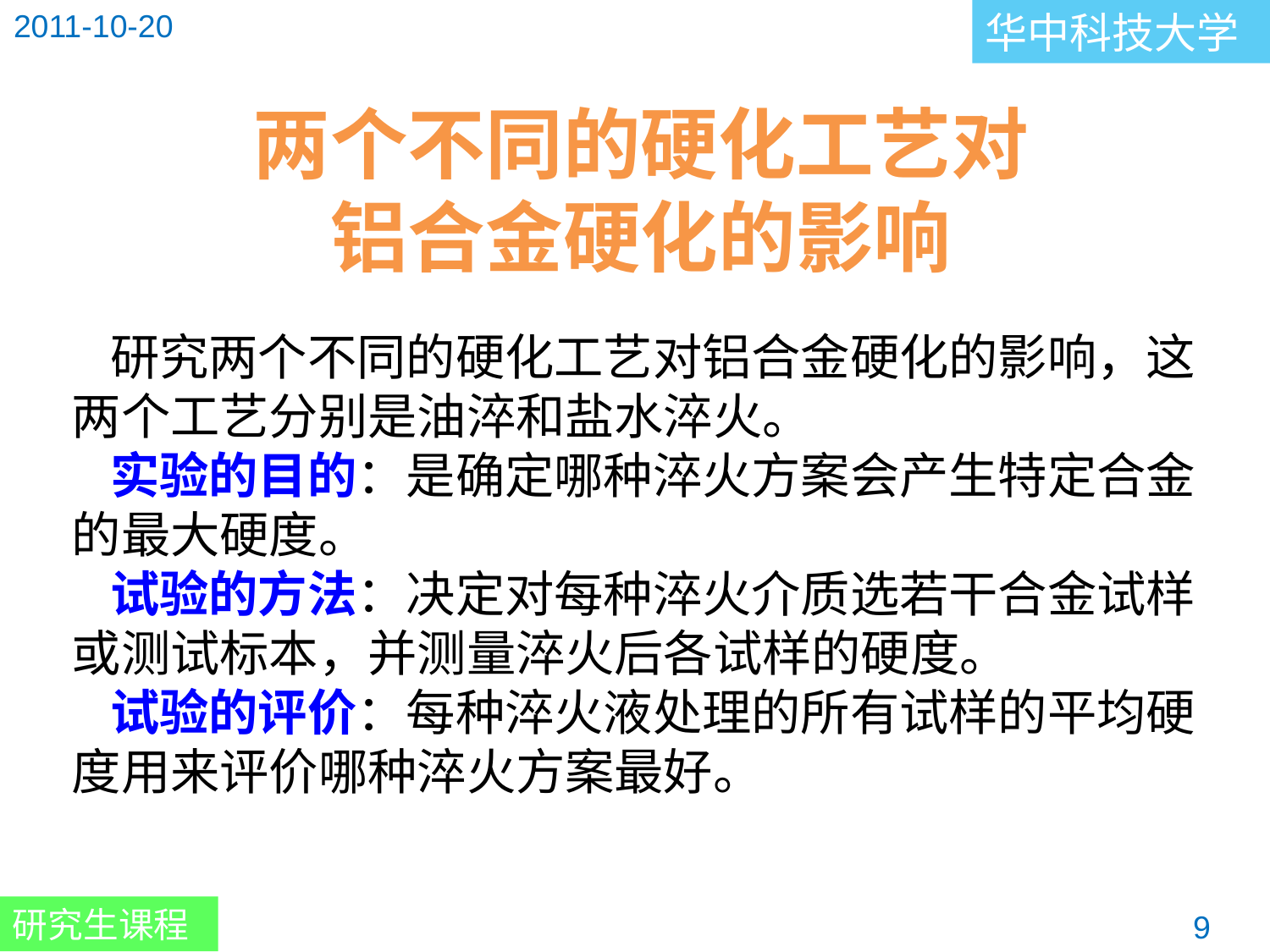

两个不同的硬化工艺对
铝合金硬化的影响
研究两个不同的硬化工艺对铝合金硬化的影响，这两个工艺分别是油淬和盐水淬火。
实验的目的：是确定哪种淬火方案会产生特定合金的最大硬度。
试验的方法：决定对每种淬火介质选若干合金试样或测试标本，并测量淬火后各试样的硬度。
试验的评价：每种淬火液处理的所有试样的平均硬度用来评价哪种淬火方案最好。